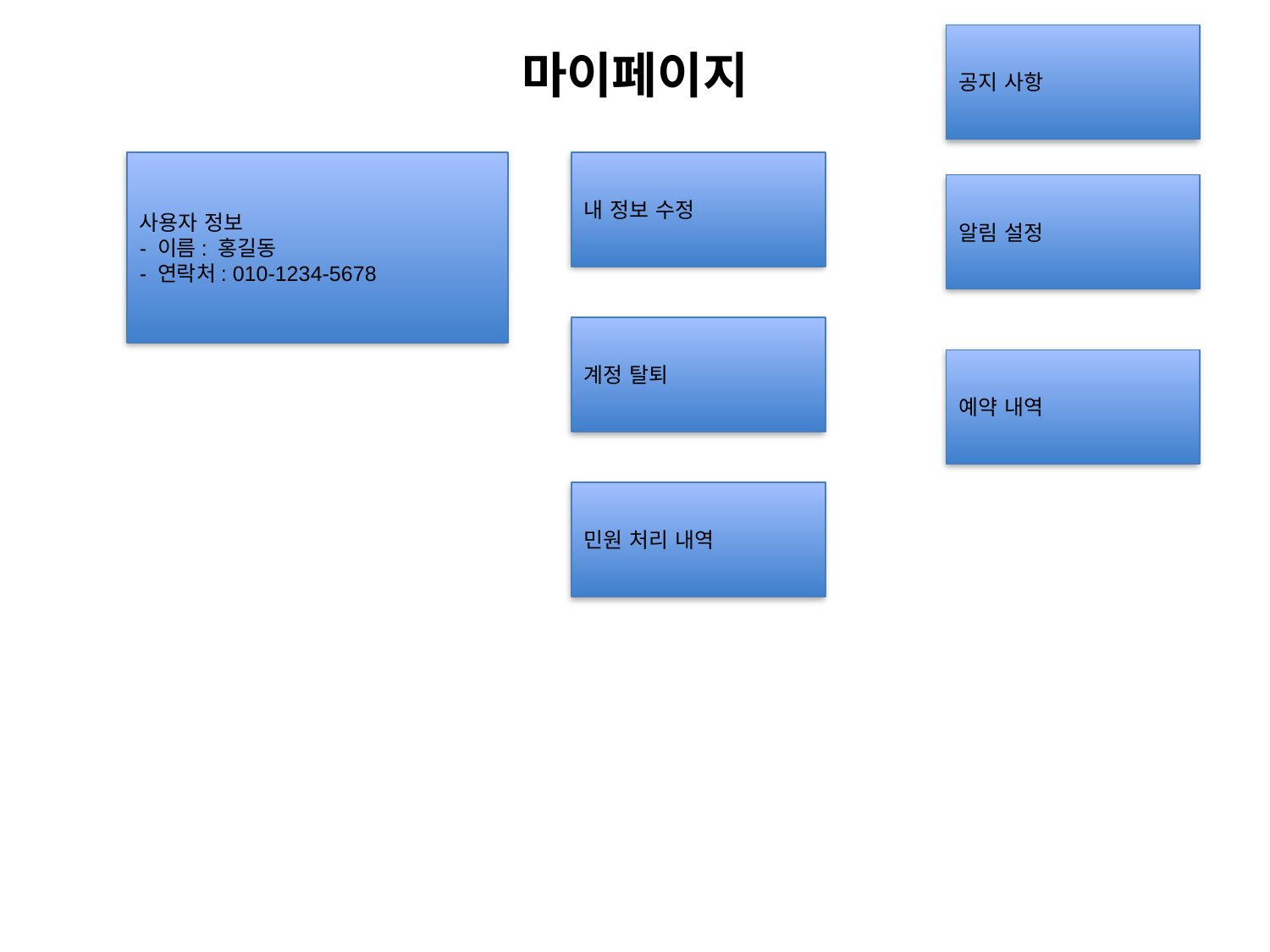

공지 사항
마이페이지
사용자 정보
- 이름: 홍길동
- 연락처: 010-1234-5678
내 정보 수정
알림 설정
계정 탈퇴
예약 내역
민원 처리 내역